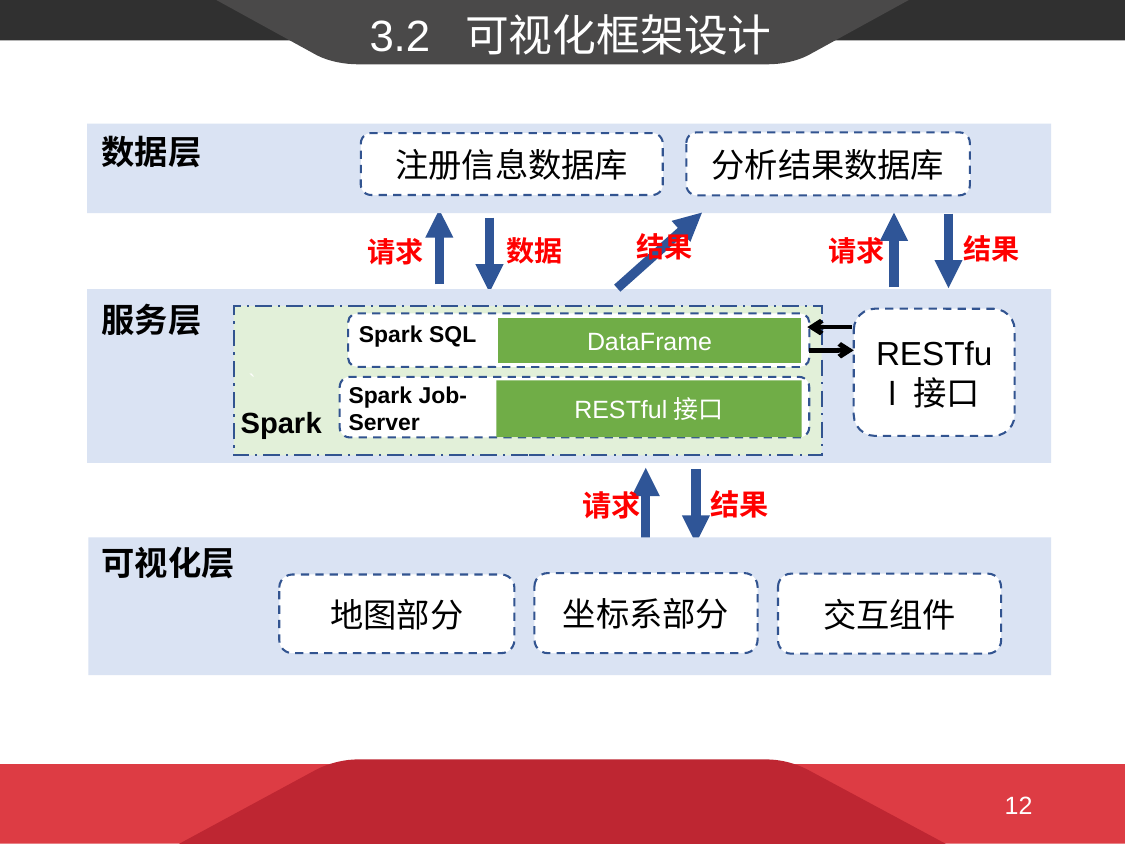

3.2  可视化框架设计
数据层

分析结果数据库
注册信息数据库
结果
结果
数据
请求
请求

服务层
`
RESTful 接口
Spark SQL

DataFrame
Spark Job-Server

RESTful接口
Spark
结果
请求
可视化层

坐标系部分
交互组件
地图部分

12